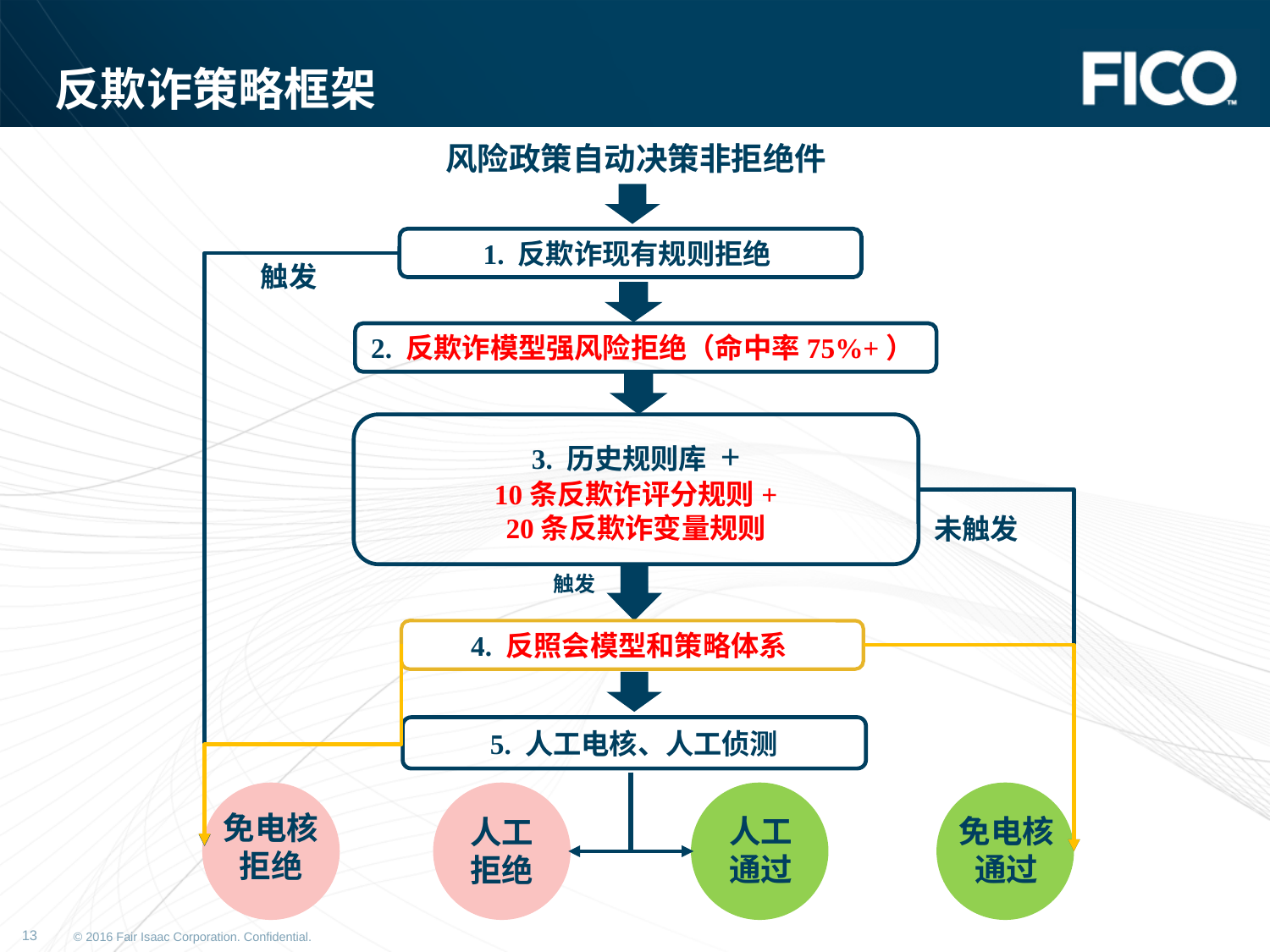

反欺诈策略框架
风险政策自动决策非拒绝件

1. 反欺诈现有规则拒绝
触发

2. 反欺诈模型强风险拒绝（命中率75%+）

3. 历史规则库 +
10条反欺诈评分规则+
20条反欺诈变量规则
未触发

触发
4. 反照会模型和策略体系

5. 人工电核、人工侦测

免电核
拒绝

人工
拒绝

人工
通过

免电核
通过